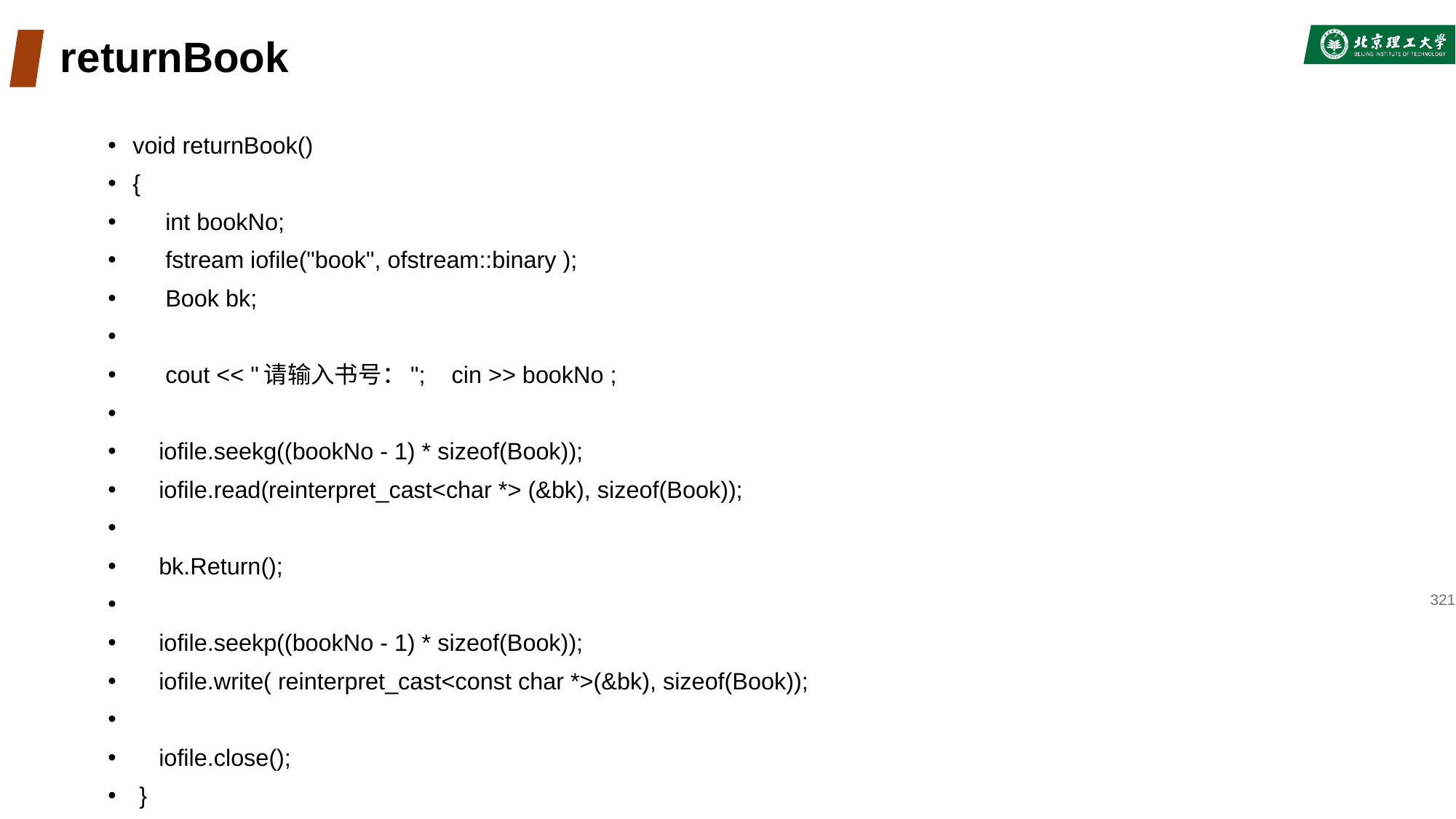

# returnBook
void returnBook()
{
     int bookNo;
     fstream iofile("book", ofstream::binary );
     Book bk;

     cout << "请输入书号：";    cin >> bookNo ;

    iofile.seekg((bookNo - 1) * sizeof(Book));
    iofile.read(reinterpret_cast<char *> (&bk), sizeof(Book));

    bk.Return();

    iofile.seekp((bookNo - 1) * sizeof(Book));
    iofile.write( reinterpret_cast<const char *>(&bk), sizeof(Book));

    iofile.close();
 }
321